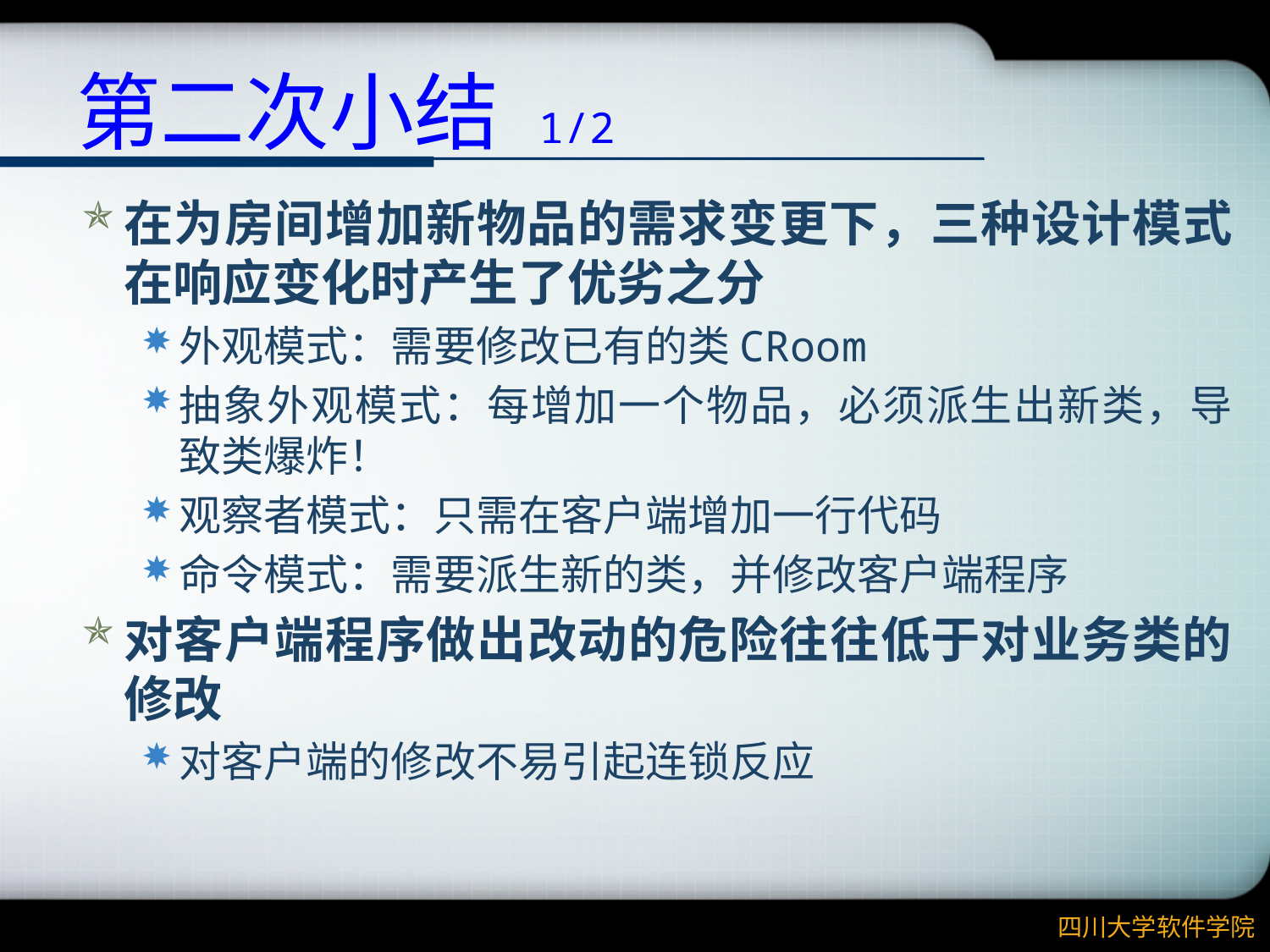

# 第二次小结 1/2
在为房间增加新物品的需求变更下，三种设计模式在响应变化时产生了优劣之分
外观模式：需要修改已有的类CRoom
抽象外观模式：每增加一个物品，必须派生出新类，导致类爆炸！
观察者模式：只需在客户端增加一行代码
命令模式：需要派生新的类，并修改客户端程序
对客户端程序做出改动的危险往往低于对业务类的修改
对客户端的修改不易引起连锁反应